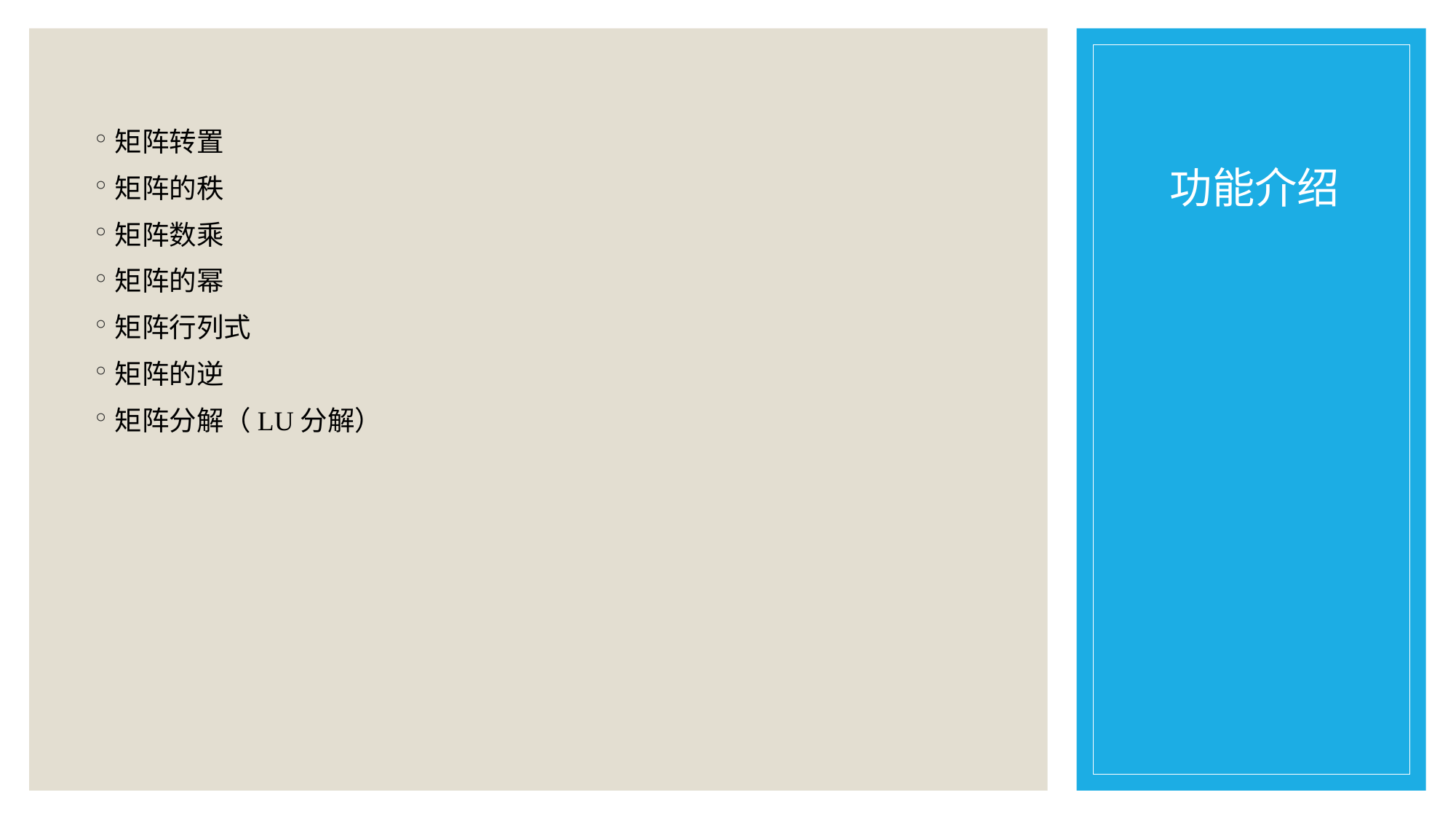

# 功能介绍

矩阵转置
矩阵的秩
矩阵数乘
矩阵的幂
矩阵行列式
矩阵的逆
矩阵分解（LU分解）